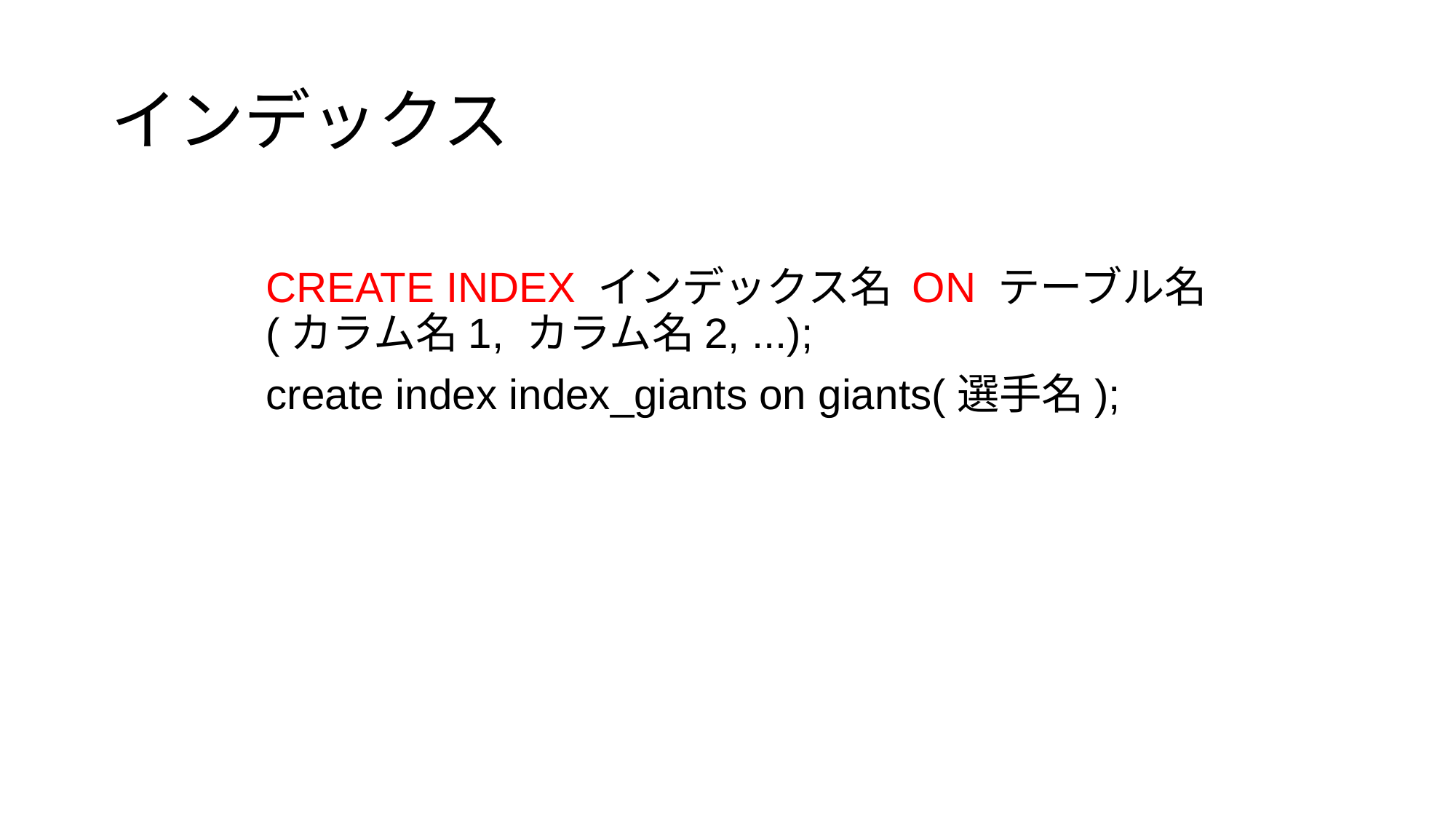

# インデックス

CREATE INDEX インデックス名 ON テーブル名(カラム名1, カラム名2, ...);
create index index_giants on giants(選手名);